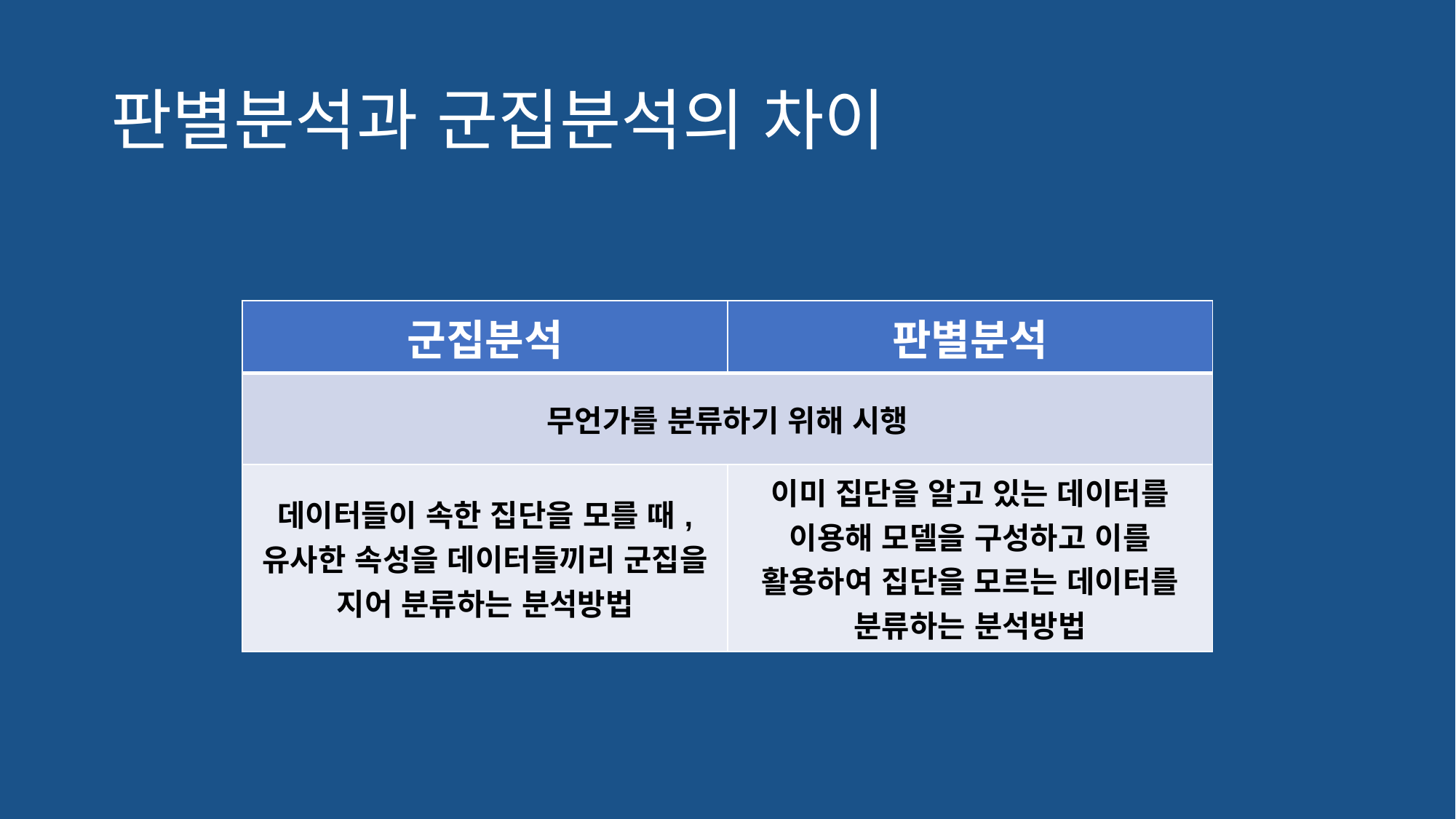

# 판별분석과 군집분석의 차이
| 군집분석 | 판별분석 |
| --- | --- |
| 무언가를 분류하기 위해 시행 |  |
| 데이터들이 속한 집단을 모를 때, 유사한 속성을 데이터들끼리 군집을 지어 분류하는 분석방법 | 이미 집단을 알고 있는 데이터를 이용해 모델을 구성하고 이를 활용하여 집단을 모르는 데이터를 분류하는 분석방법 |